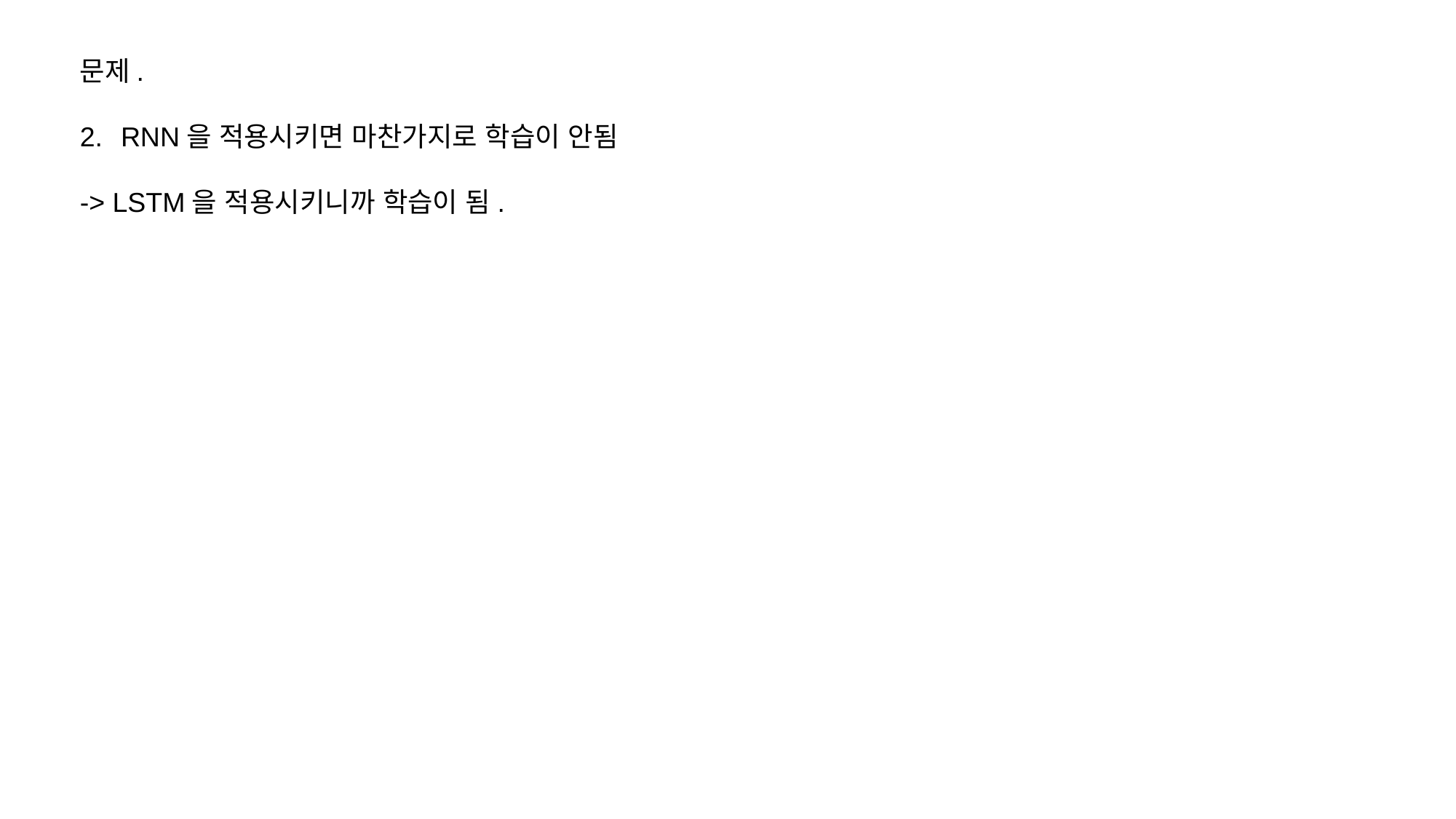

문제.

RNN을 적용시키면 마찬가지로 학습이 안됨

-> LSTM을 적용시키니까 학습이 됨.